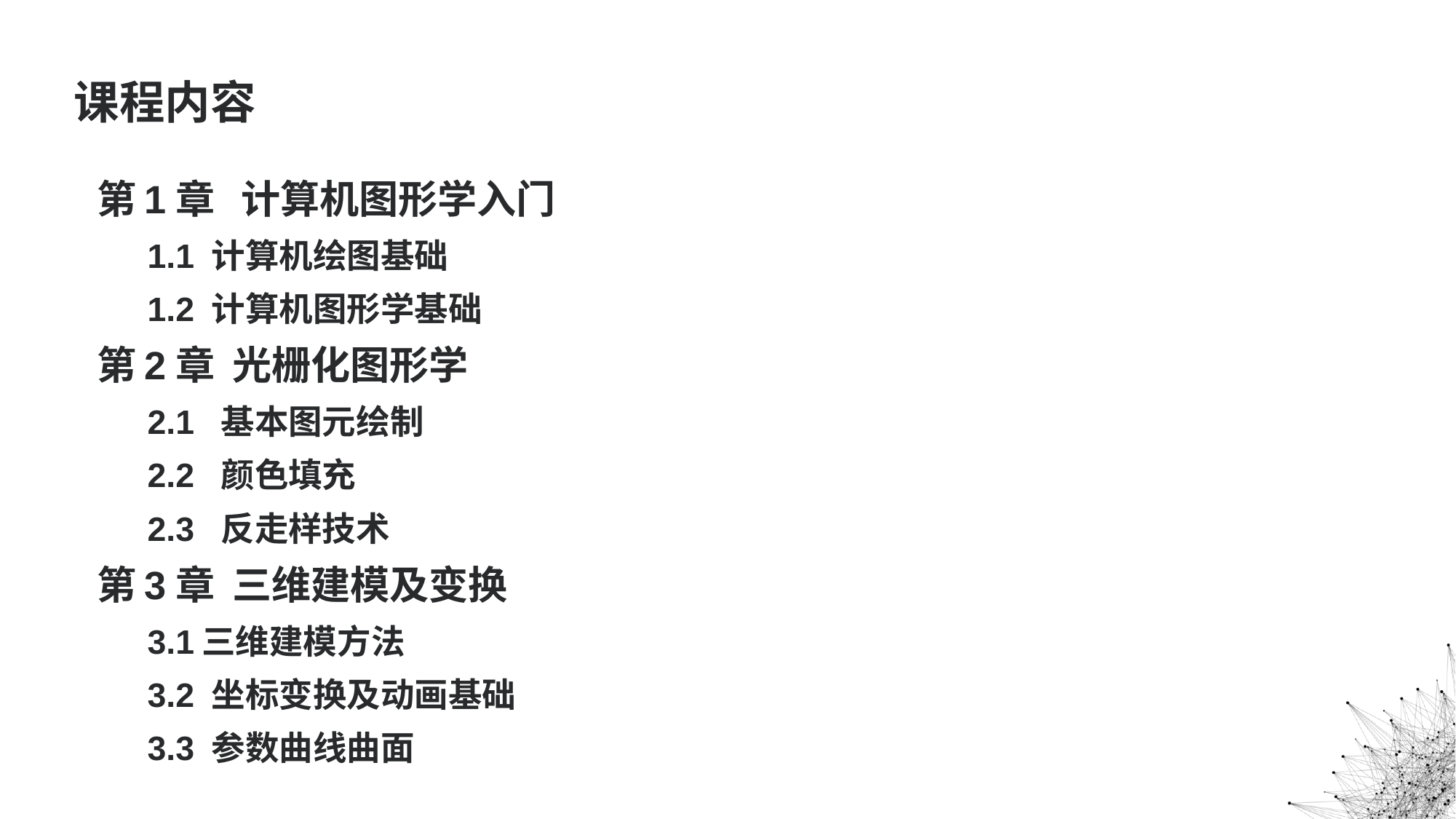

# 课程内容
第1章   计算机图形学入门
1.1 计算机绘图基础
1.2 计算机图形学基础
第2章  光栅化图形学
2.1  基本图元绘制
2.2  颜色填充
2.3  反走样技术
第3章  三维建模及变换
3.1三维建模方法
3.2 坐标变换及动画基础
3.3 参数曲线曲面